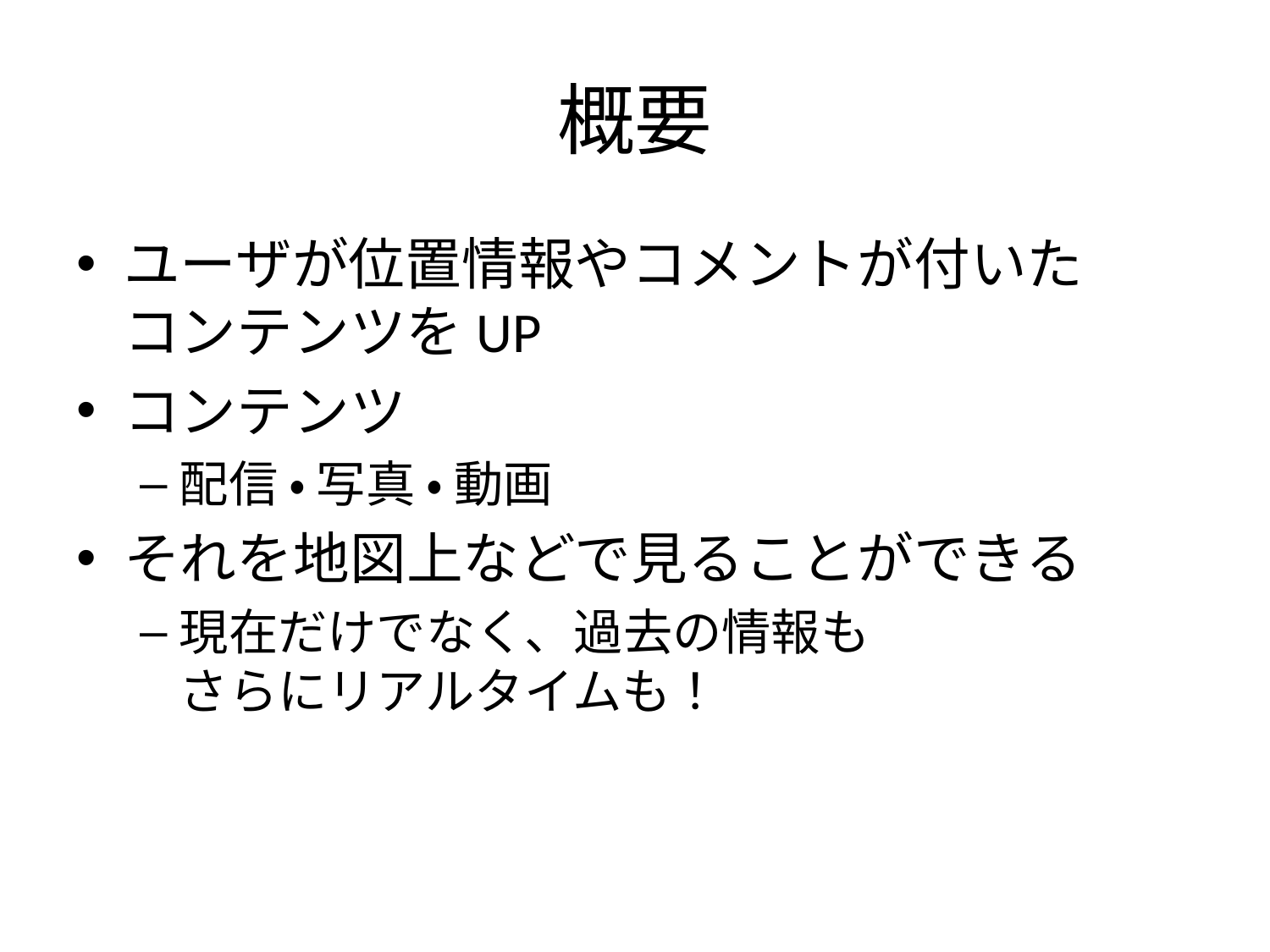

# 概要
ユーザが位置情報やコメントが付いた
コンテンツをUP
コンテンツ
配信 ・ 写真 ・ 動画
それを地図上などで見ることができる
現在だけでなく、過去の情報も
さらにリアルタイムも！